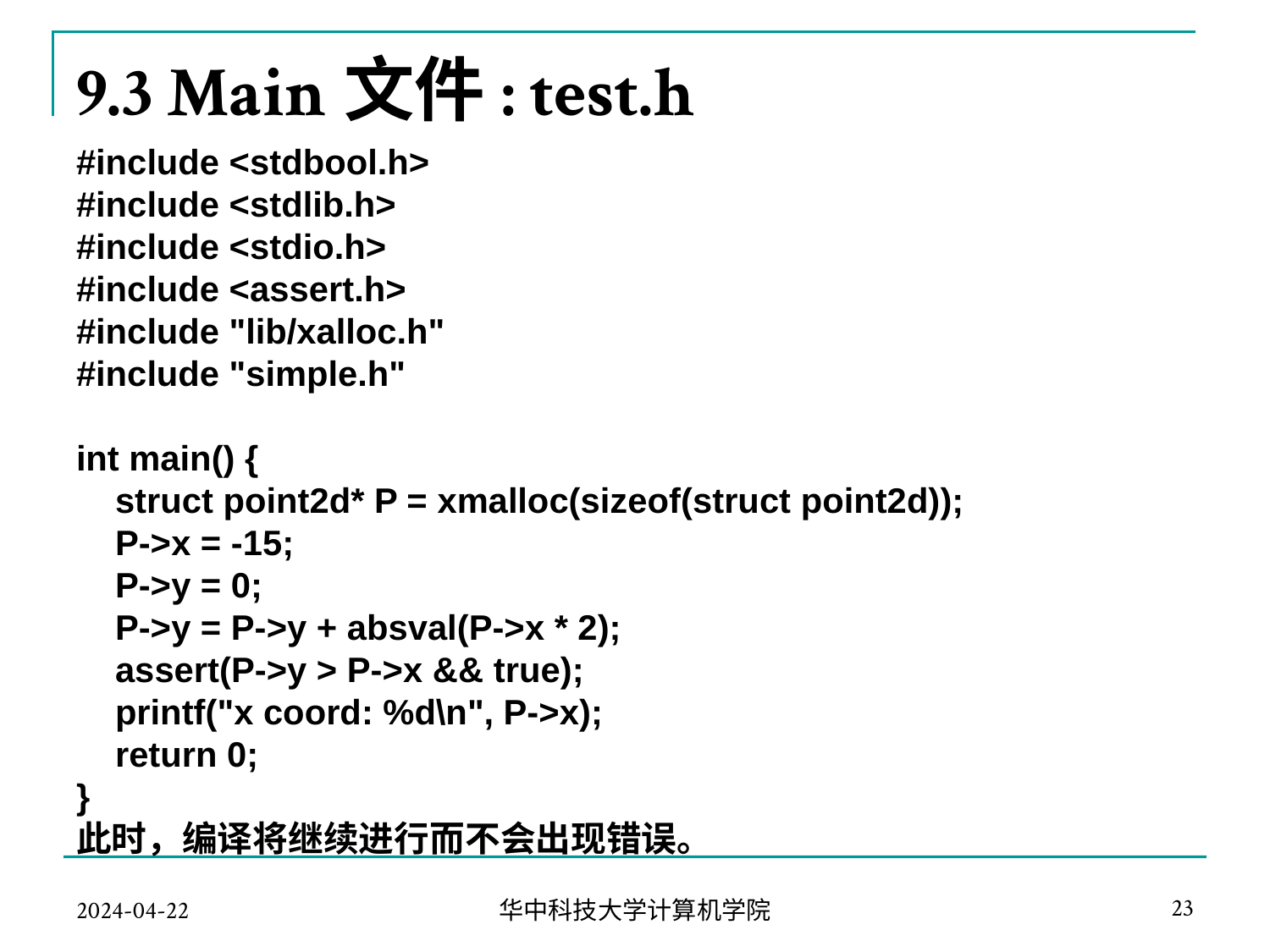

# 9.3 Main文件: test.h
#include <stdbool.h>
#include <stdlib.h>
#include <stdio.h>
#include <assert.h>
#include "lib/xalloc.h"
#include "simple.h"

int main() {
    struct point2d* P = xmalloc(sizeof(struct point2d));
    P->x = -15;
    P->y = 0;
    P->y = P->y + absval(P->x * 2);
    assert(P->y > P->x && true);
    printf("x coord: %d\n", P->x);
    return 0;
}
此时，编译将继续进行而不会出现错误。
2024-04-22
23
华中科技大学计算机学院